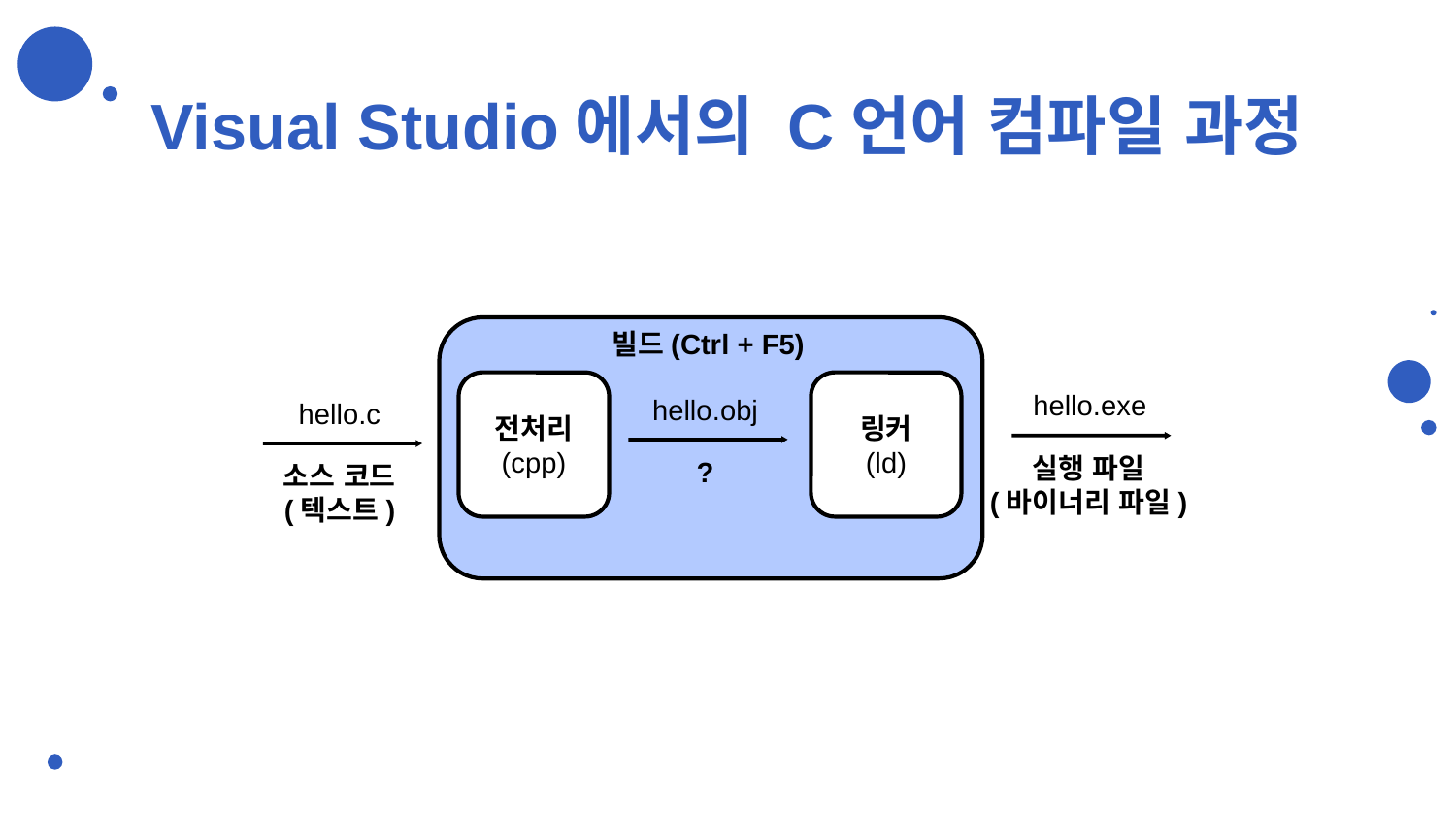

# Visual Studio에서의 C언어 컴파일 과정

빌드(Ctrl + F5)
전처리
(cpp)
링커
(ld)
hello.exe
hello.obj
hello.c

실행 파일
(바이너리 파일)
?
소스 코드
(텍스트)